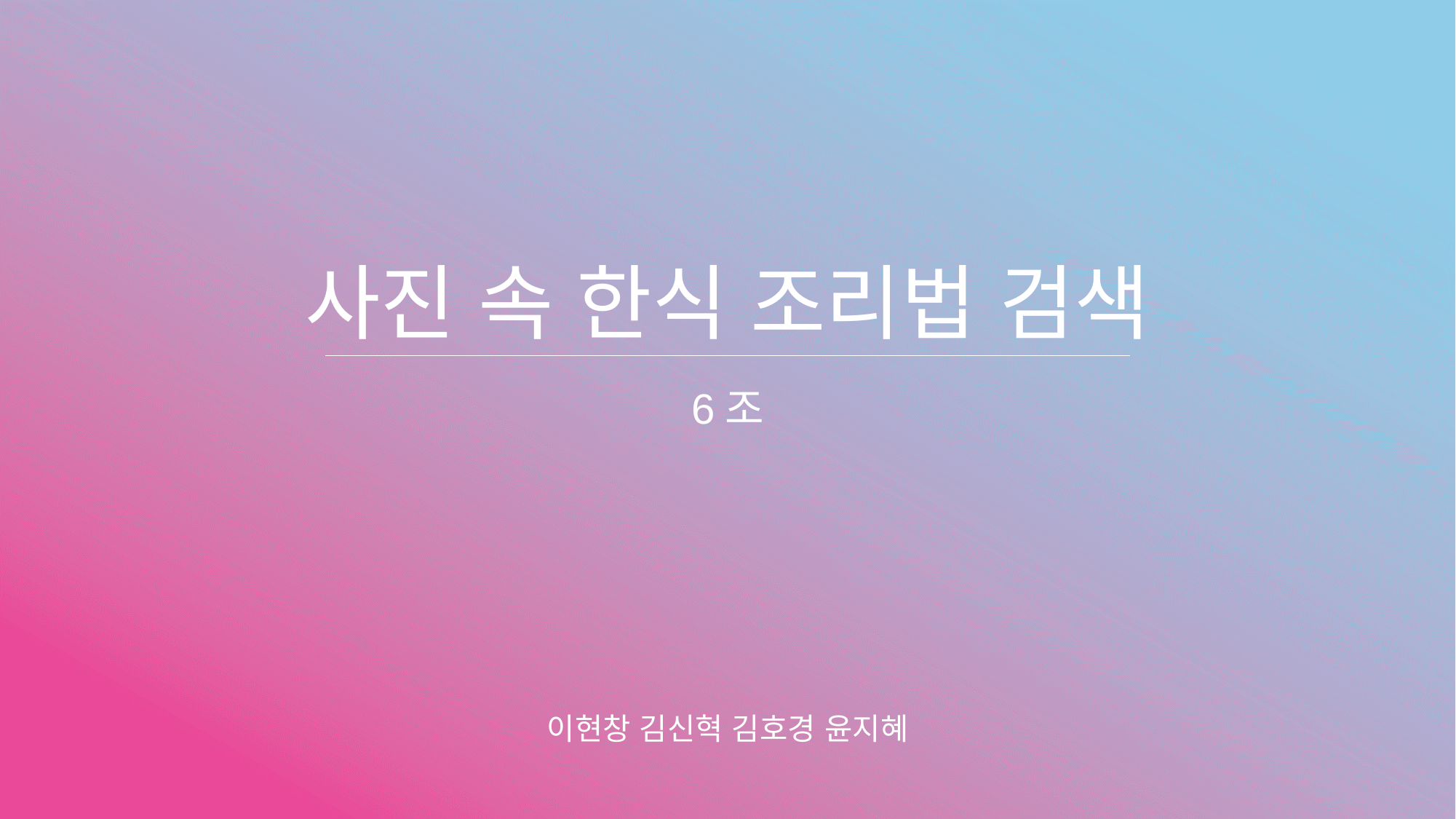

사진 속 한식 조리법 검색
6조
이현창 김신혁 김호경 윤지혜